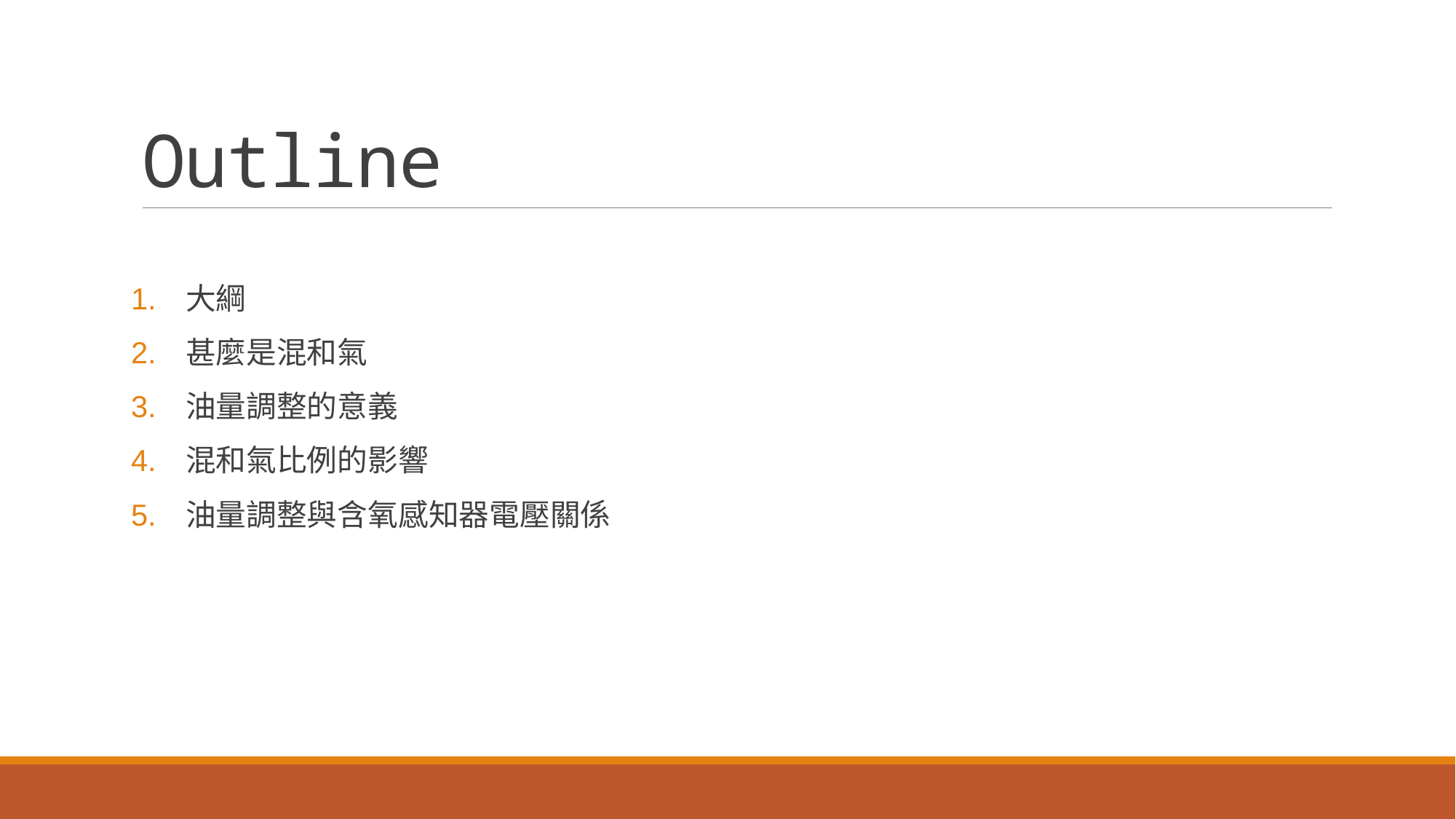

# Outline

大綱
甚麼是混和氣
油量調整的意義
混和氣比例的影響
油量調整與含氧感知器電壓關係